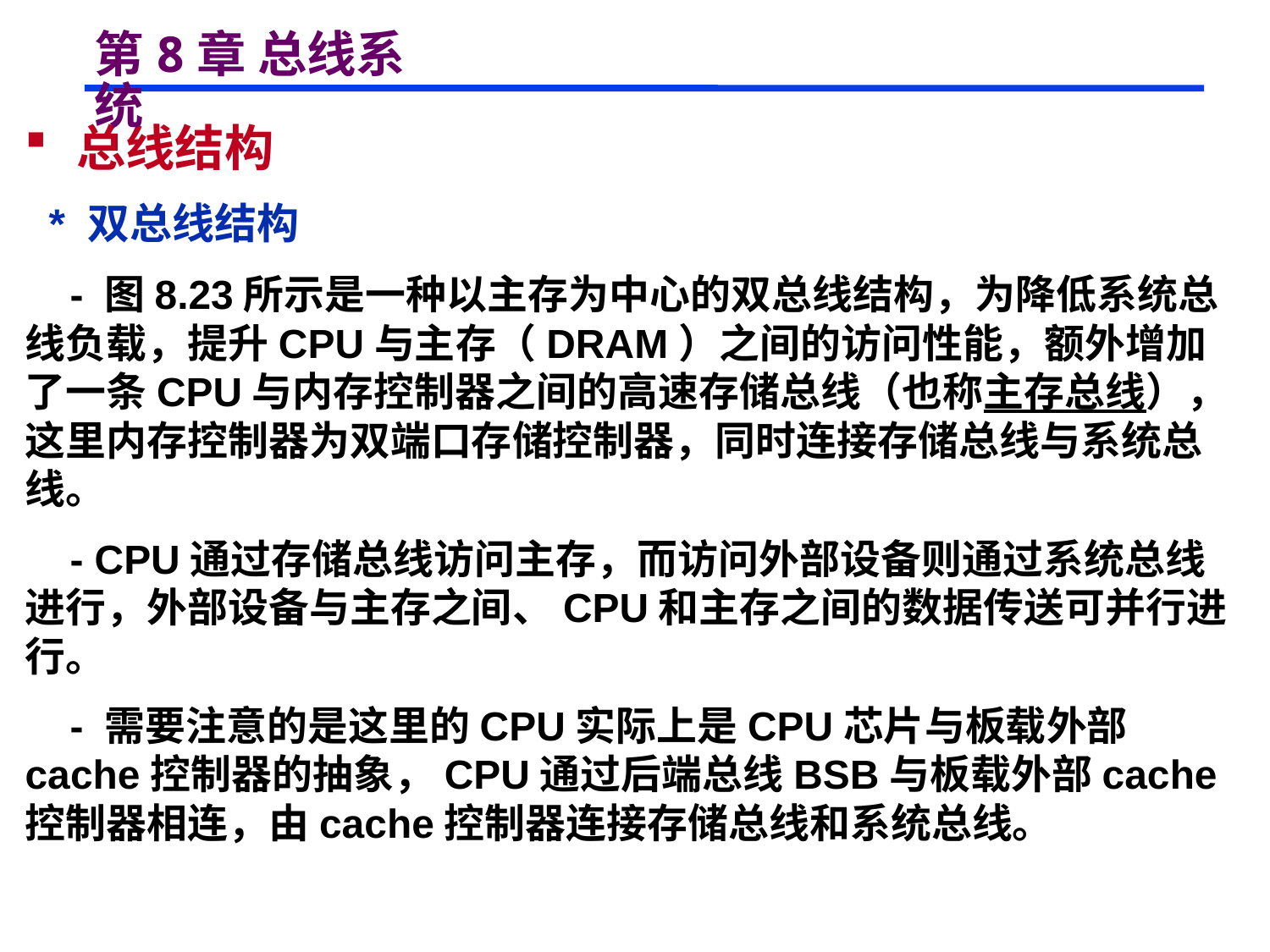

# 第8章 总线系统
 总线结构
  * 双总线结构
    - 图8.23所示是一种以主存为中心的双总线结构，为降低系统总线负载，提升CPU与主存（DRAM）之间的访问性能，额外增加了一条CPU与内存控制器之间的高速存储总线（也称主存总线），这里内存控制器为双端口存储控制器，同时连接存储总线与系统总线。
    - CPU通过存储总线访问主存，而访问外部设备则通过系统总线进行，外部设备与主存之间、CPU和主存之间的数据传送可并行进行。
    - 需要注意的是这里的CPU实际上是CPU芯片与板载外部cache控制器的抽象，CPU通过后端总线BSB与板载外部cache控制器相连，由cache控制器连接存储总线和系统总线。